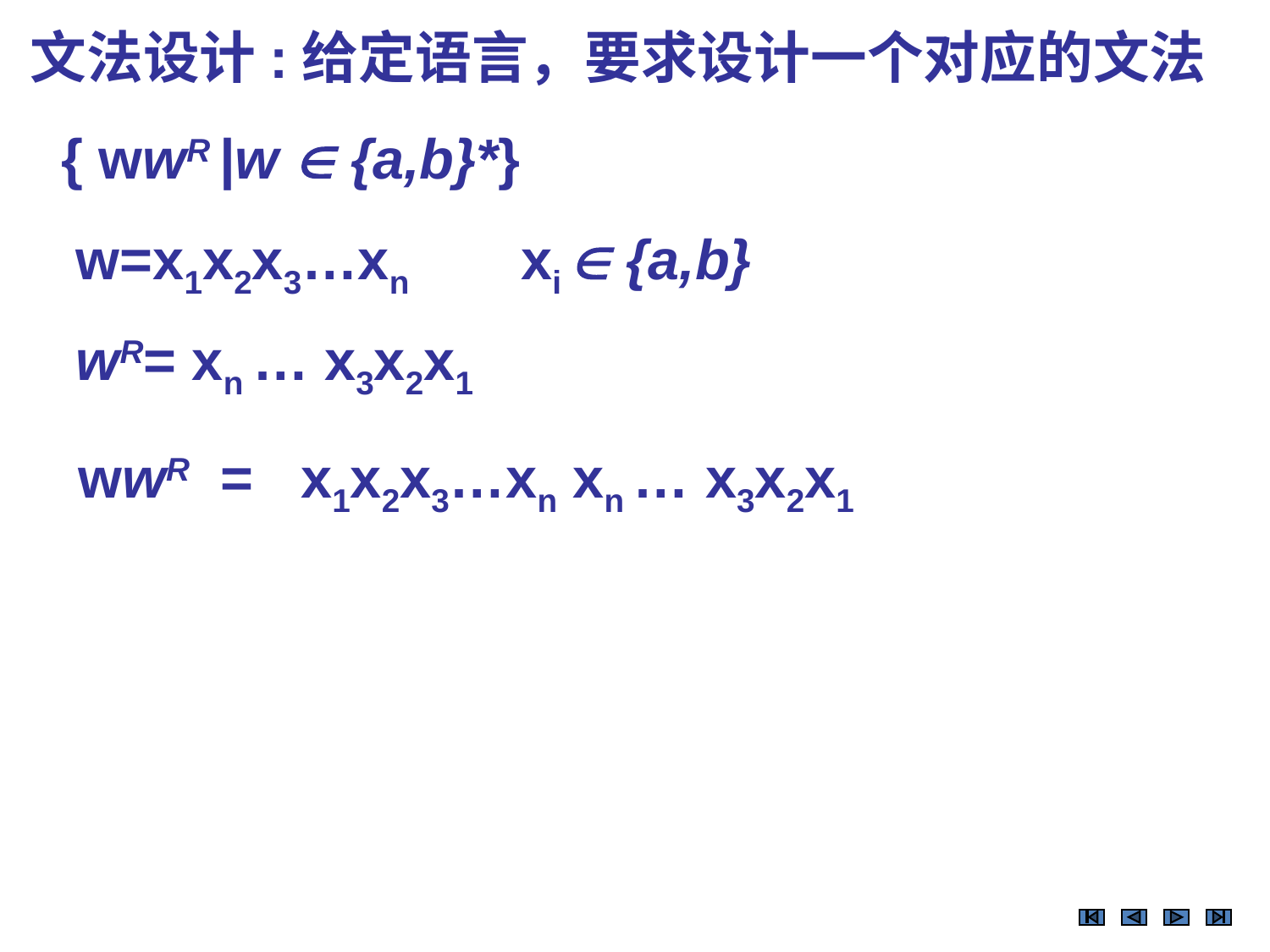

文法设计:给定语言，要求设计一个对应的文法
{ wwR |w ∈ {a,b}*}
xi ∈ {a,b}
w=x1x2x3…xn
wR= xn … x3x2x1
wwR  =   x1x2x3…xn xn … x3x2x1